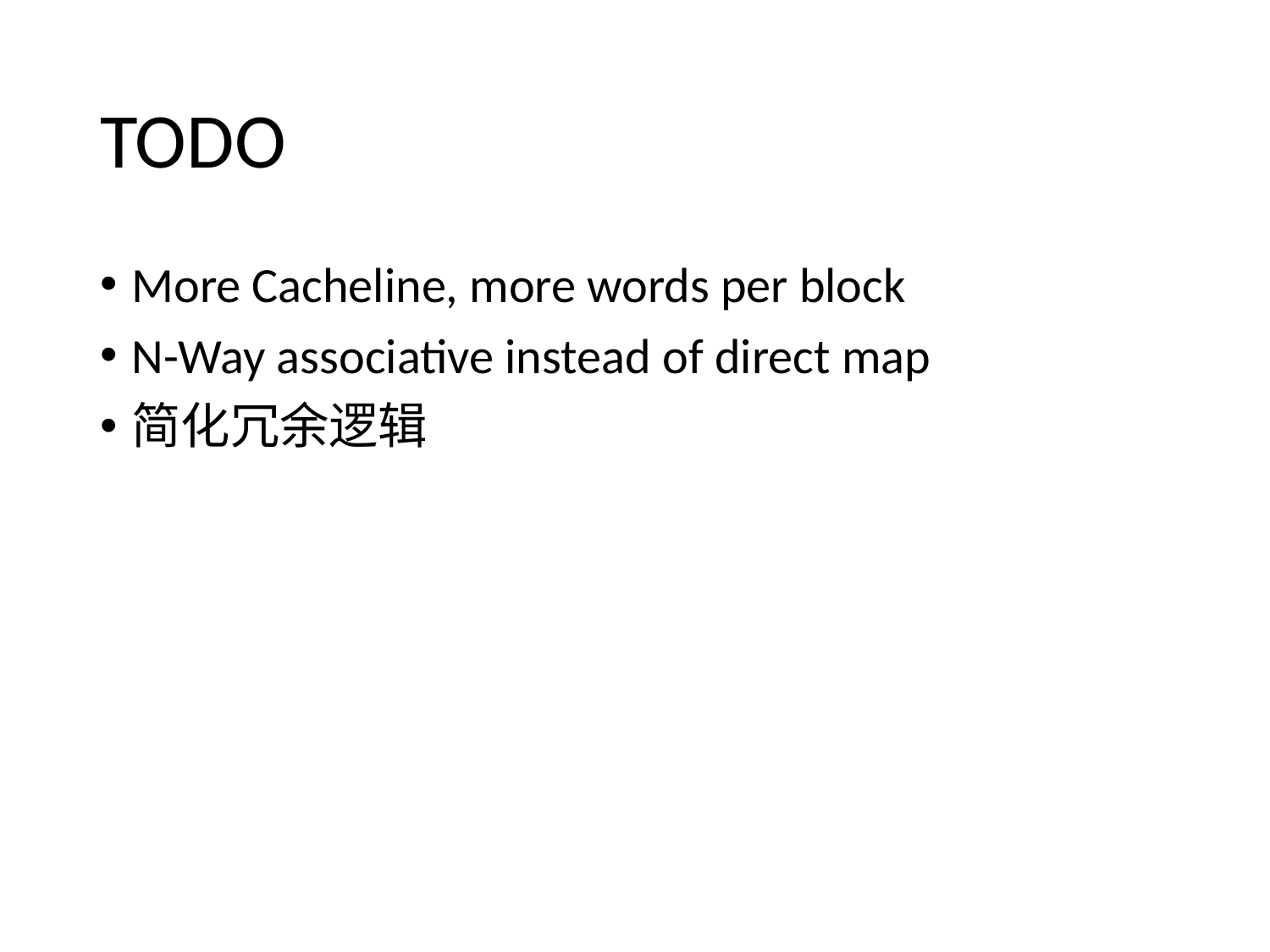

# TODO
More Cacheline, more words per block
N-Way associative instead of direct map
简化冗余逻辑